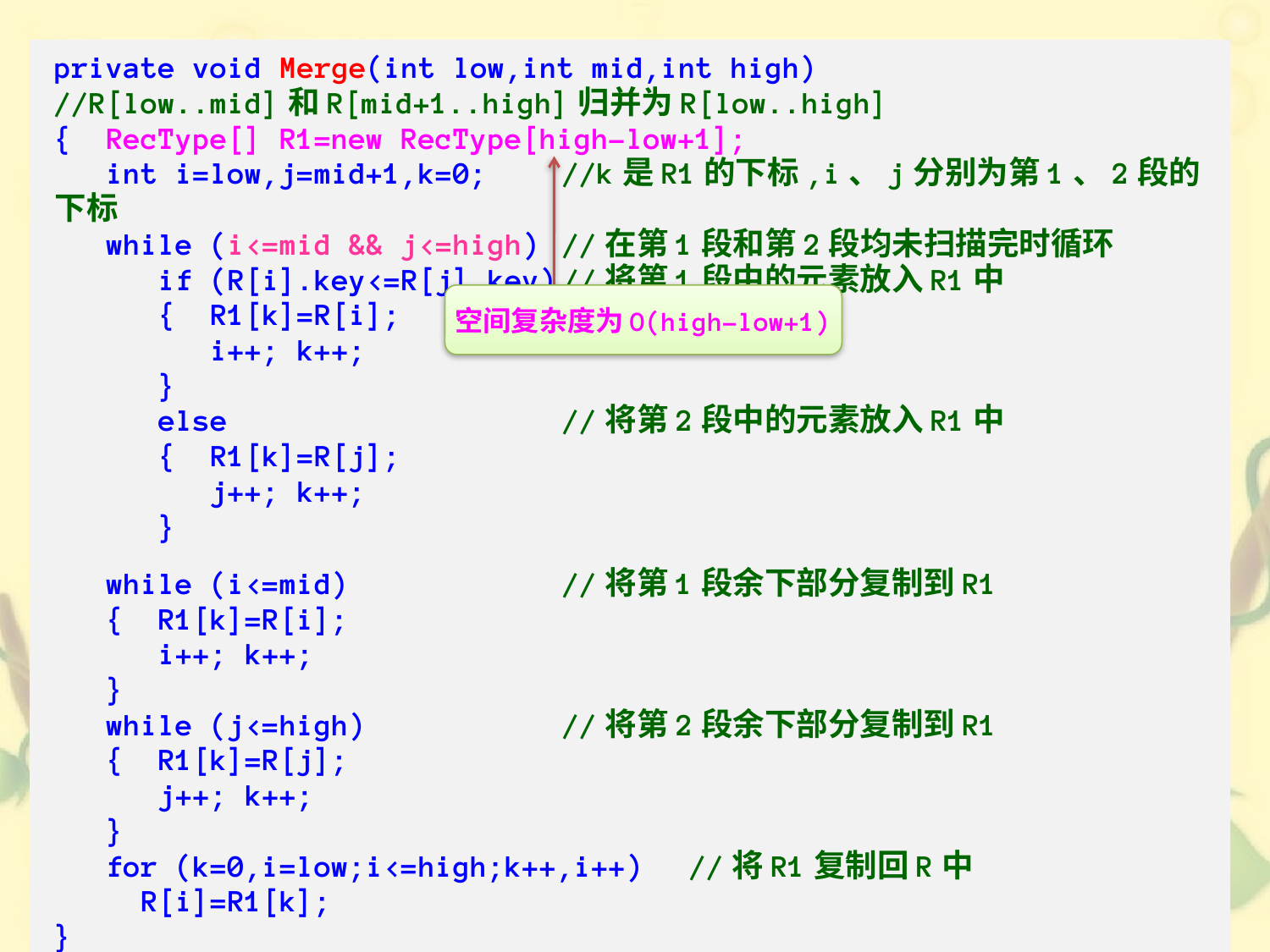

private void Merge(int low,int mid,int high)
//R[low..mid]和R[mid+1..high]归并为R[low..high]
{  RecType[] R1=new RecType[high-low+1];
   int i=low,j=mid+1,k=0;	//k是R1的下标,i、j分别为第1、2段的下标
   while (i<=mid && j<=high)	//在第1段和第2段均未扫描完时循环
      if (R[i].key<=R[j].key)	//将第1段中的元素放入R1中
      {  R1[k]=R[i];
         i++; k++;
      }
      else			//将第2段中的元素放入R1中
      {  R1[k]=R[j];
         j++; k++;
      }
   while (i<=mid)		//将第1段余下部分复制到R1
   {  R1[k]=R[i];
      i++; k++;
   }
   while (j<=high)		//将第2段余下部分复制到R1
   {  R1[k]=R[j];
      j++; k++;
   }
   for (k=0,i=low;i<=high;k++,i++)	//将R1复制回R中
     R[i]=R1[k];
}

空间复杂度为O(high-low+1)